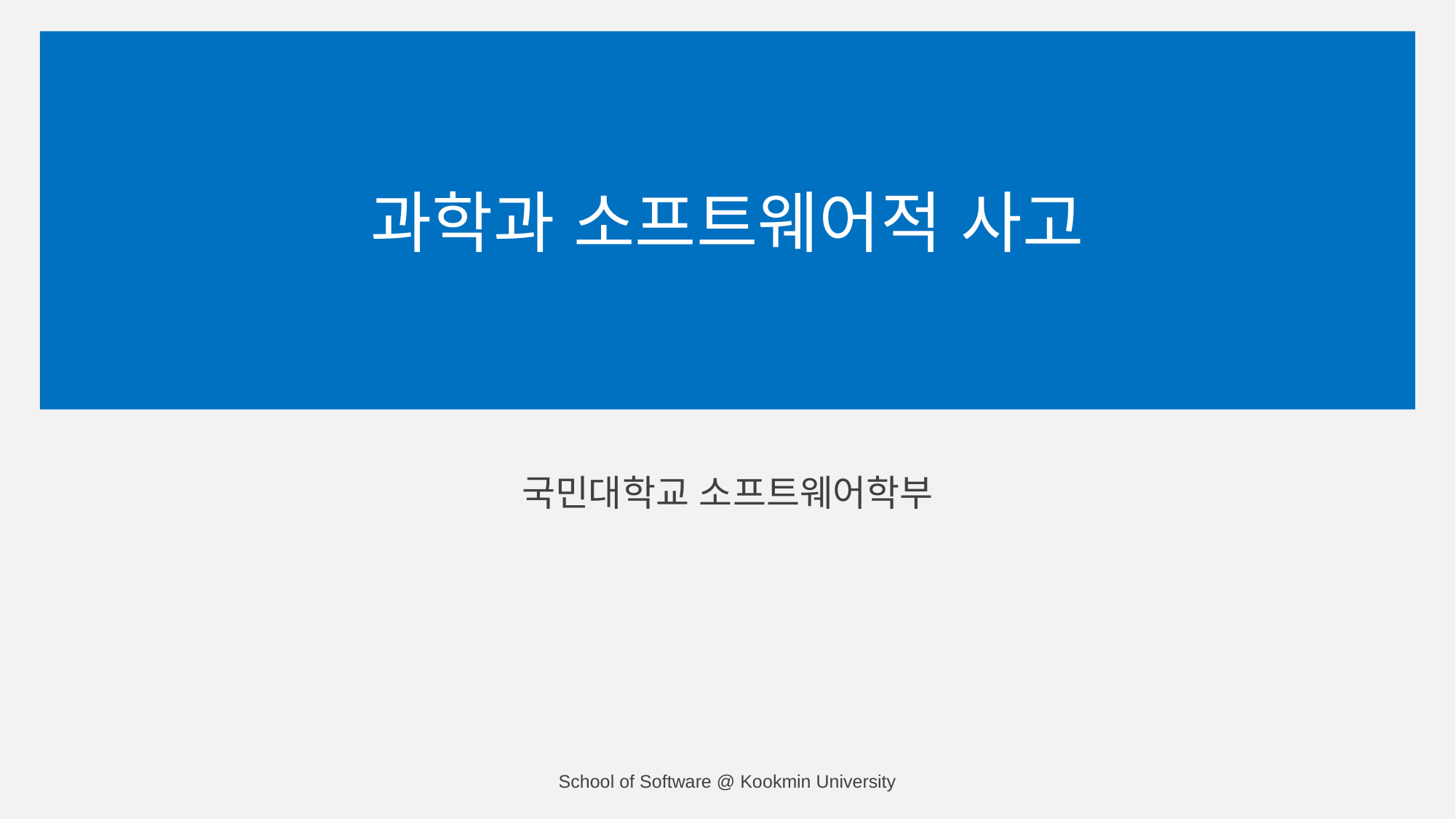

# 과학과 소프트웨어적 사고
국민대학교 소프트웨어학부

School of Software @ Kookmin University